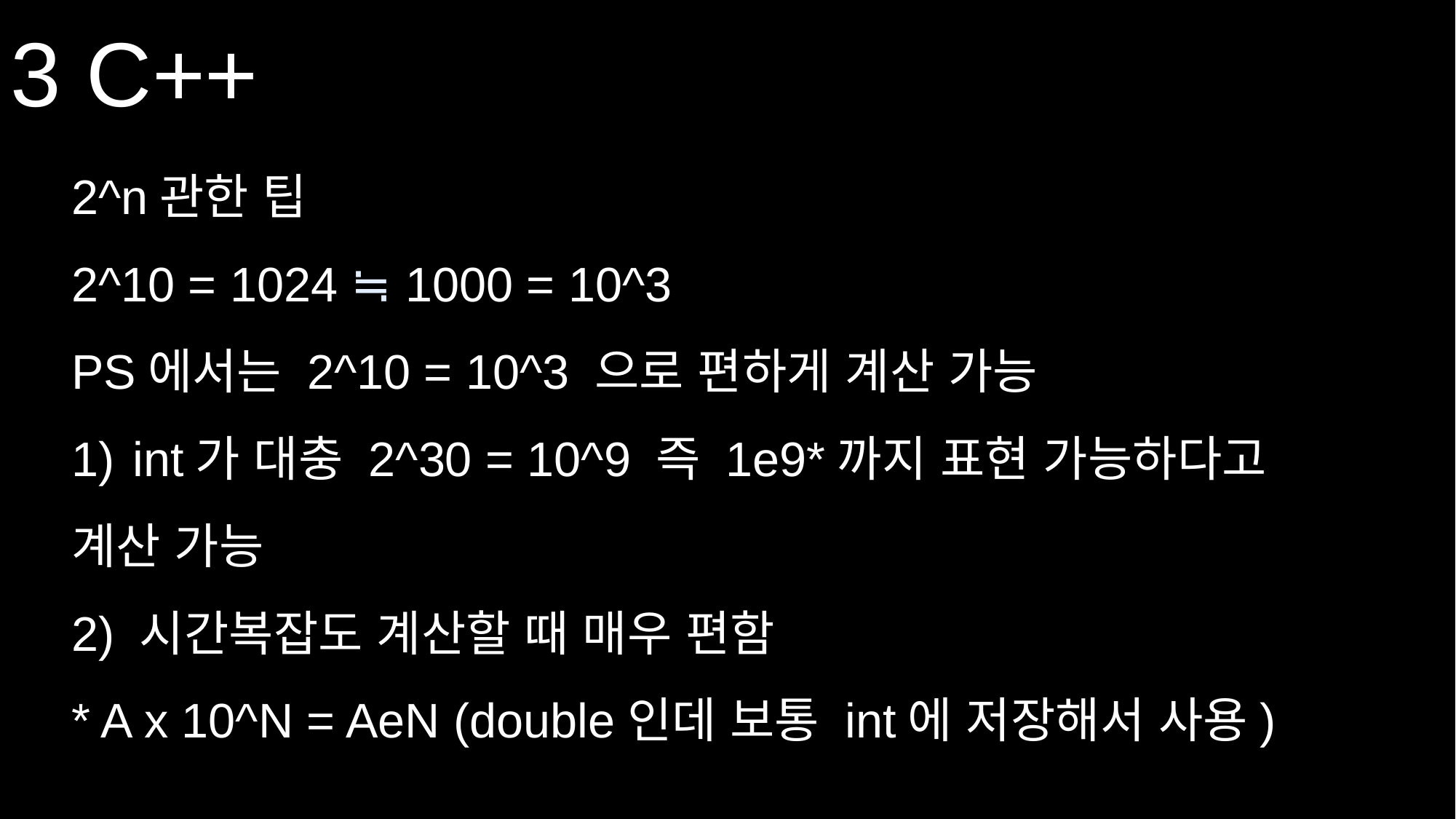

3 C++
2^n관한 팁
2^10 = 1024 ≒ 1000 = 10^3
PS에서는 2^10 = 10^3 으로 편하게 계산 가능
int가 대충 2^30 = 10^9 즉 1e9*까지 표현 가능하다고
계산 가능
2) 시간복잡도 계산할 때 매우 편함
* A x 10^N = AeN (double인데 보통 int에 저장해서 사용)